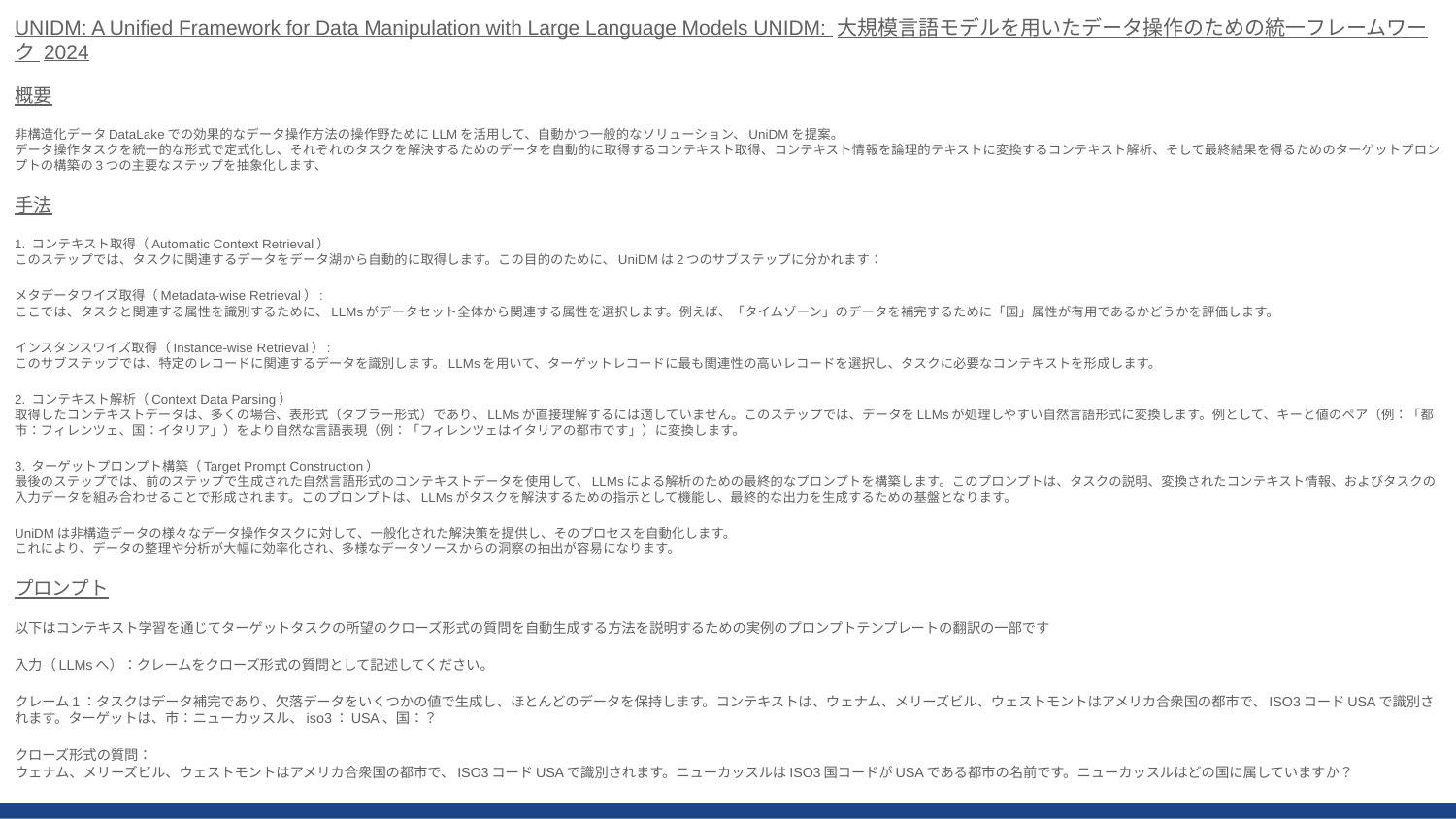

UNIDM: A Unified Framework for Data Manipulation with Large Language Models UNIDM: 大規模言語モデルを用いたデータ操作のための統一フレームワーク 2024
概要
非構造化データDataLakeでの効果的なデータ操作方法の操作野ためにLLMを活用して、自動かつ一般的なソリューション、UniDMを提案。
データ操作タスクを統一的な形式で定式化し、それぞれのタスクを解決するためのデータを自動的に取得するコンテキスト取得、コンテキスト情報を論理的テキストに変換するコンテキスト解析、そして最終結果を得るためのターゲットプロンプトの構築の3つの主要なステップを抽象化します、
手法
1. コンテキスト取得（Automatic Context Retrieval）
このステップでは、タスクに関連するデータをデータ湖から自動的に取得します。この目的のために、UniDMは2つのサブステップに分かれます：
メタデータワイズ取得（Metadata-wise Retrieval）:
ここでは、タスクと関連する属性を識別するために、LLMsがデータセット全体から関連する属性を選択します。例えば、「タイムゾーン」のデータを補完するために「国」属性が有用であるかどうかを評価します。
インスタンスワイズ取得（Instance-wise Retrieval）:
このサブステップでは、特定のレコードに関連するデータを識別します。LLMsを用いて、ターゲットレコードに最も関連性の高いレコードを選択し、タスクに必要なコンテキストを形成します。
2. コンテキスト解析（Context Data Parsing）
取得したコンテキストデータは、多くの場合、表形式（タブラー形式）であり、LLMsが直接理解するには適していません。このステップでは、データをLLMsが処理しやすい自然言語形式に変換します。例として、キーと値のペア（例：「都市：フィレンツェ、国：イタリア」）をより自然な言語表現（例：「フィレンツェはイタリアの都市です」）に変換します。
3. ターゲットプロンプト構築（Target Prompt Construction）
最後のステップでは、前のステップで生成された自然言語形式のコンテキストデータを使用して、LLMsによる解析のための最終的なプロンプトを構築します。このプロンプトは、タスクの説明、変換されたコンテキスト情報、およびタスクの入力データを組み合わせることで形成されます。このプロンプトは、LLMsがタスクを解決するための指示として機能し、最終的な出力を生成するための基盤となります。
UniDMは非構造データの様々なデータ操作タスクに対して、一般化された解決策を提供し、そのプロセスを自動化します。
これにより、データの整理や分析が大幅に効率化され、多様なデータソースからの洞察の抽出が容易になります。
プロンプト
以下はコンテキスト学習を通じてターゲットタスクの所望のクローズ形式の質問を自動生成する方法を説明するための実例のプロンプトテンプレートの翻訳の一部です
入力（LLMsへ）：クレームをクローズ形式の質問として記述してください。
クレーム1：タスクはデータ補完であり、欠落データをいくつかの値で生成し、ほとんどのデータを保持します。コンテキストは、ウェナム、メリーズビル、ウェストモントはアメリカ合衆国の都市で、ISO3コードUSAで識別されます。ターゲットは、市：ニューカッスル、iso3：USA、国：？
クローズ形式の質問：
ウェナム、メリーズビル、ウェストモントはアメリカ合衆国の都市で、ISO3コードUSAで識別されます。ニューカッスルはISO3国コードがUSAである都市の名前です。ニューカッスルはどの国に属していますか？